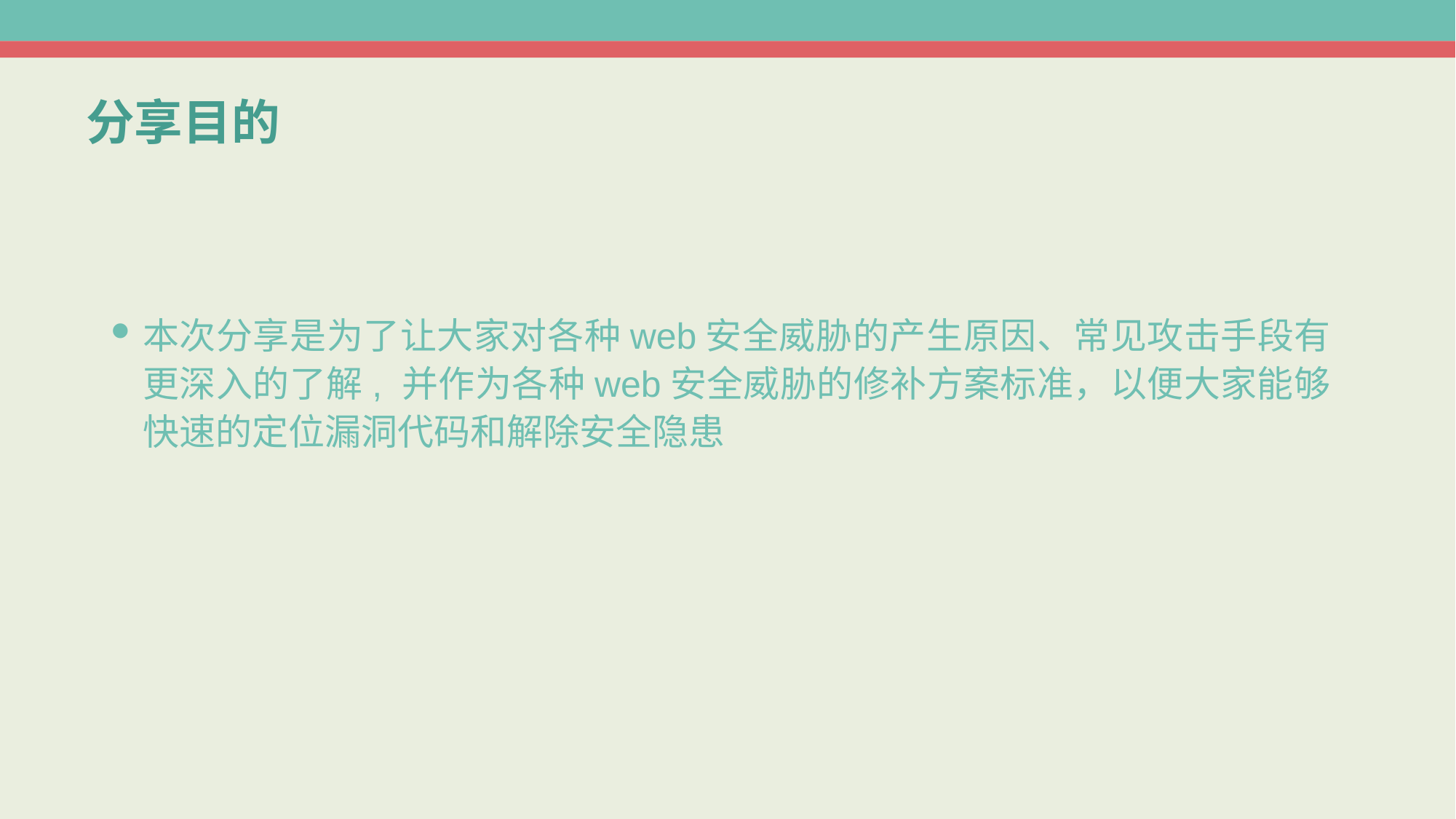

# 分享目的

本次分享是为了让大家对各种web安全威胁的产生原因、常见攻击手段有更深入的了解, 并作为各种web安全威胁的修补方案标准，以便大家能够快速的定位漏洞代码和解除安全隐患